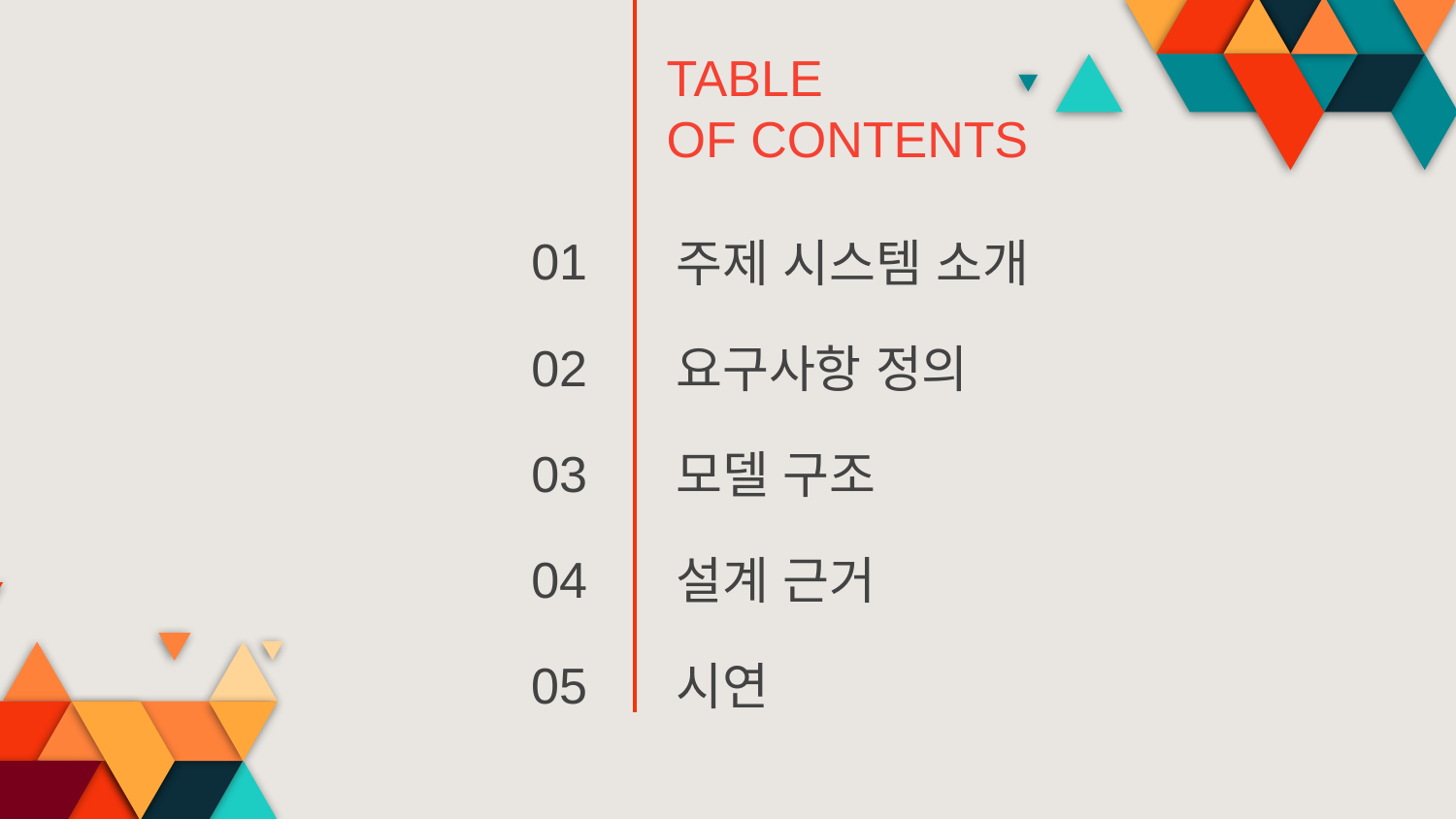

TABLE
OF CONTENTS
01
# 주제 시스템 소개
02
요구사항 정의
03
모델 구조
04
설계 근거
05
시연